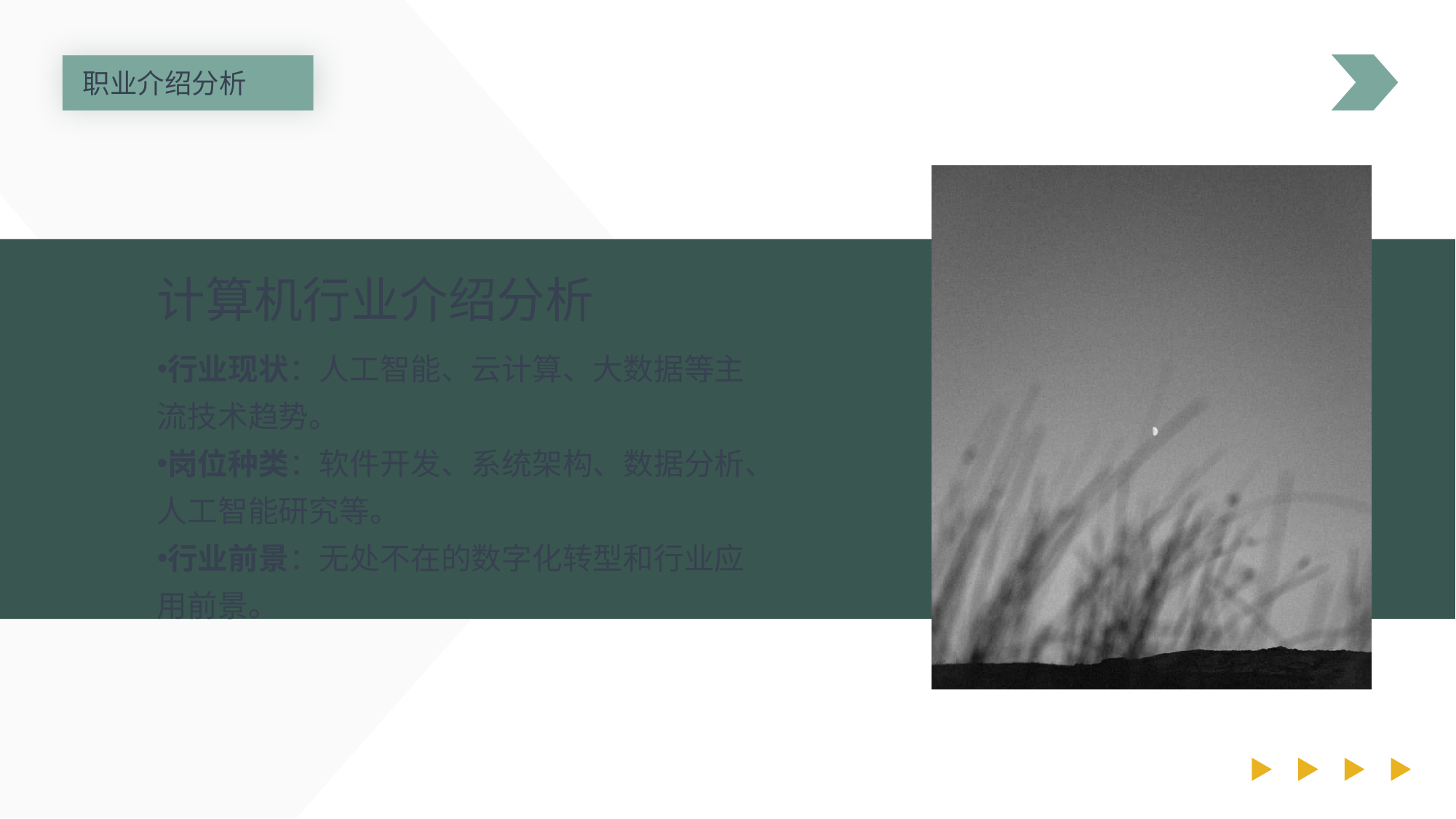

职业介绍分析

计算机行业介绍分析
行业现状：人工智能、云计算、大数据等主流技术趋势。
岗位种类：软件开发、系统架构、数据分析、人工智能研究等。
行业前景：无处不在的数字化转型和行业应用前景。